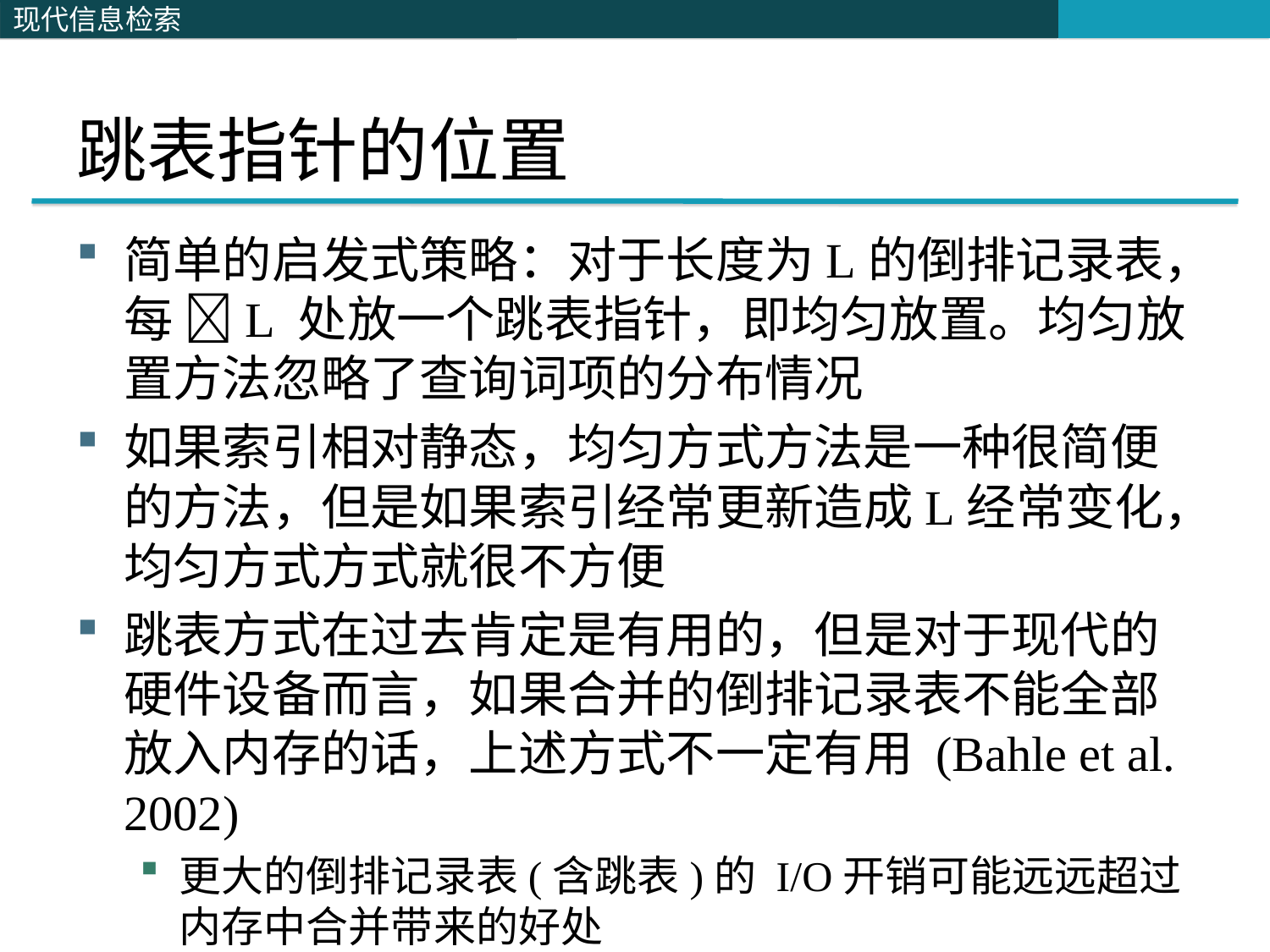

# 跳表指针的位置
简单的启发式策略：对于长度为L的倒排记录表，每 √L 处放一个跳表指针，即均匀放置。均匀放置方法忽略了查询词项的分布情况
如果索引相对静态，均匀方式方法是一种很简便的方法，但是如果索引经常更新造成L经常变化，均匀方式方式就很不方便
跳表方式在过去肯定是有用的，但是对于现代的硬件设备而言，如果合并的倒排记录表不能全部放入内存的话，上述方式不一定有用 (Bahle et al. 2002)
更大的倒排记录表(含跳表)的 I/O开销可能远远超过内存中合并带来的好处